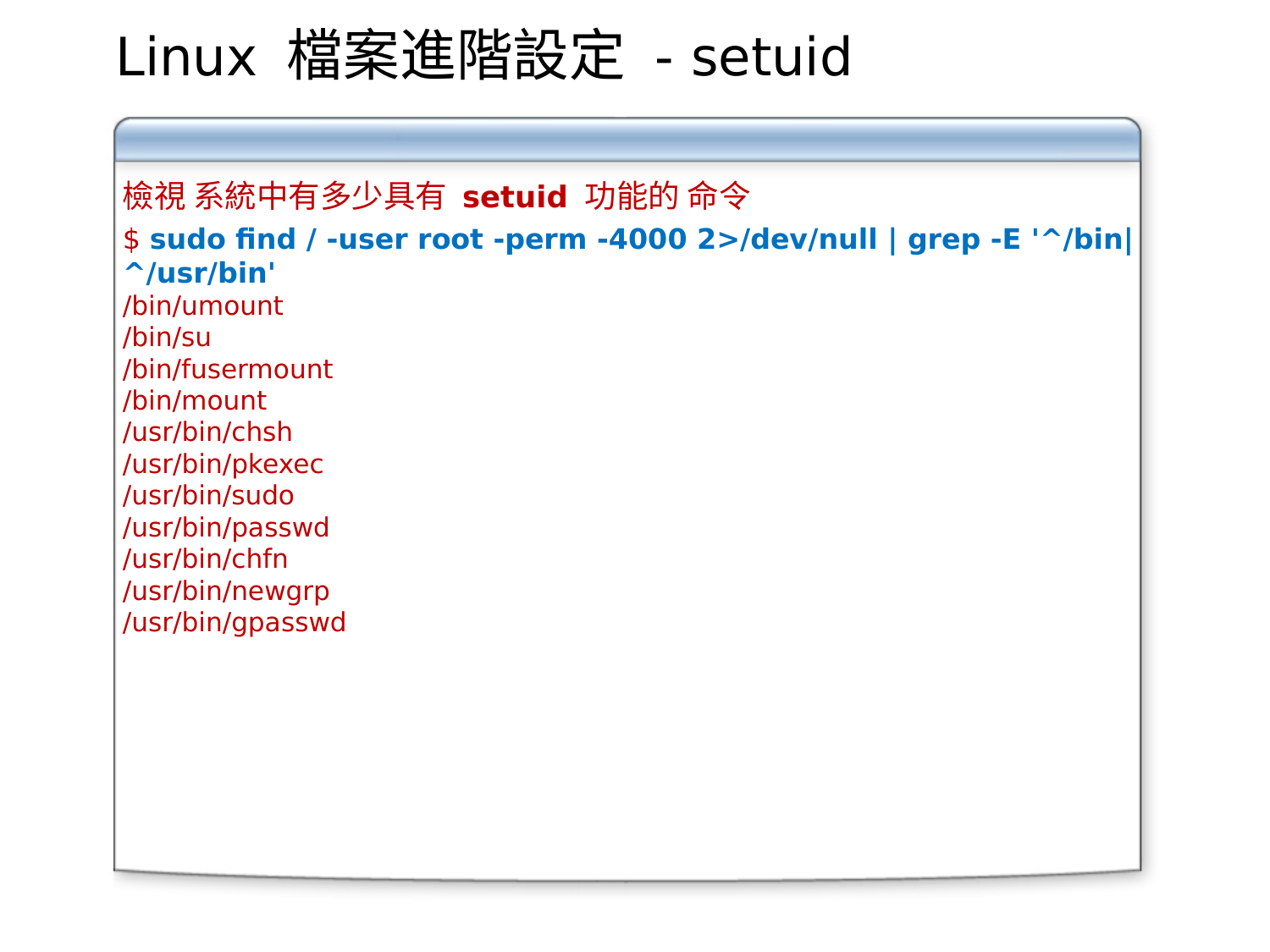

Linux 檔案進階設定 - setuid
檢視 系統中有多少具有 setuid 功能的 命令
$ sudo find / -user root -perm -4000 2>/dev/null | grep -E '^/bin|^/usr/bin'
/bin/umount
/bin/su
/bin/fusermount
/bin/mount
/usr/bin/chsh
/usr/bin/pkexec
/usr/bin/sudo
/usr/bin/passwd
/usr/bin/chfn
/usr/bin/newgrp
/usr/bin/gpasswd